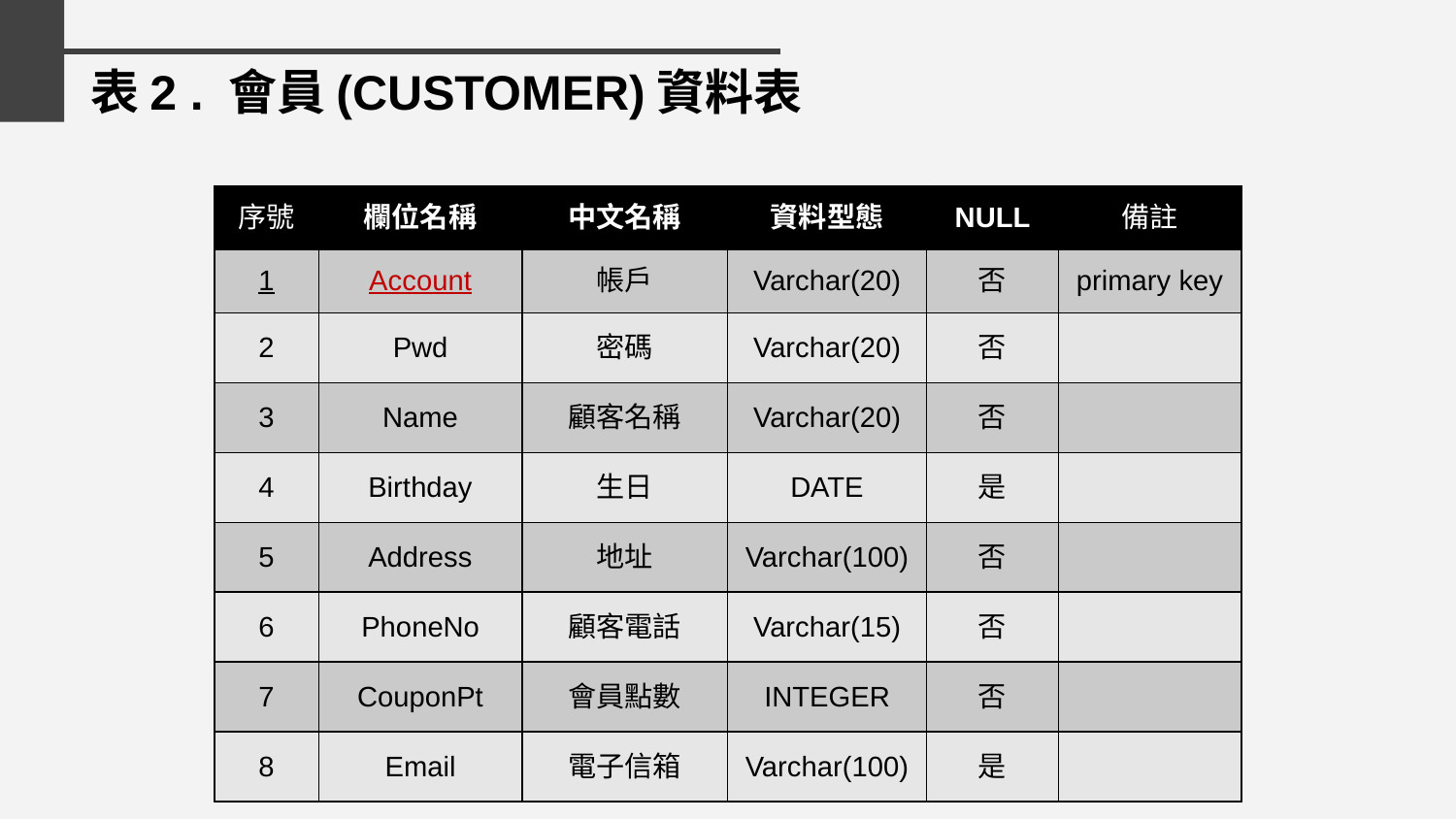

# 表2 . 會員(CUSTOMER)資料表
| 序號 | 欄位名稱 | 中文名稱 | 資料型態 | NULL | 備註 |
| --- | --- | --- | --- | --- | --- |
| 1 | Account | 帳戶 | Varchar(20) | 否 | primary key |
| 2 | Pwd | 密碼 | Varchar(20) | 否 |  |
| 3 | Name | 顧客名稱 | Varchar(20) | 否 |  |
| 4 | Birthday | 生日 | DATE | 是 |  |
| 5 | Address | 地址 | Varchar(100) | 否 |  |
| 6 | PhoneNo | 顧客電話 | Varchar(15) | 否 |  |
| 7 | CouponPt | 會員點數 | INTEGER | 否 |  |
| 8 | Email | 電子信箱 | Varchar(100) | 是 |  |